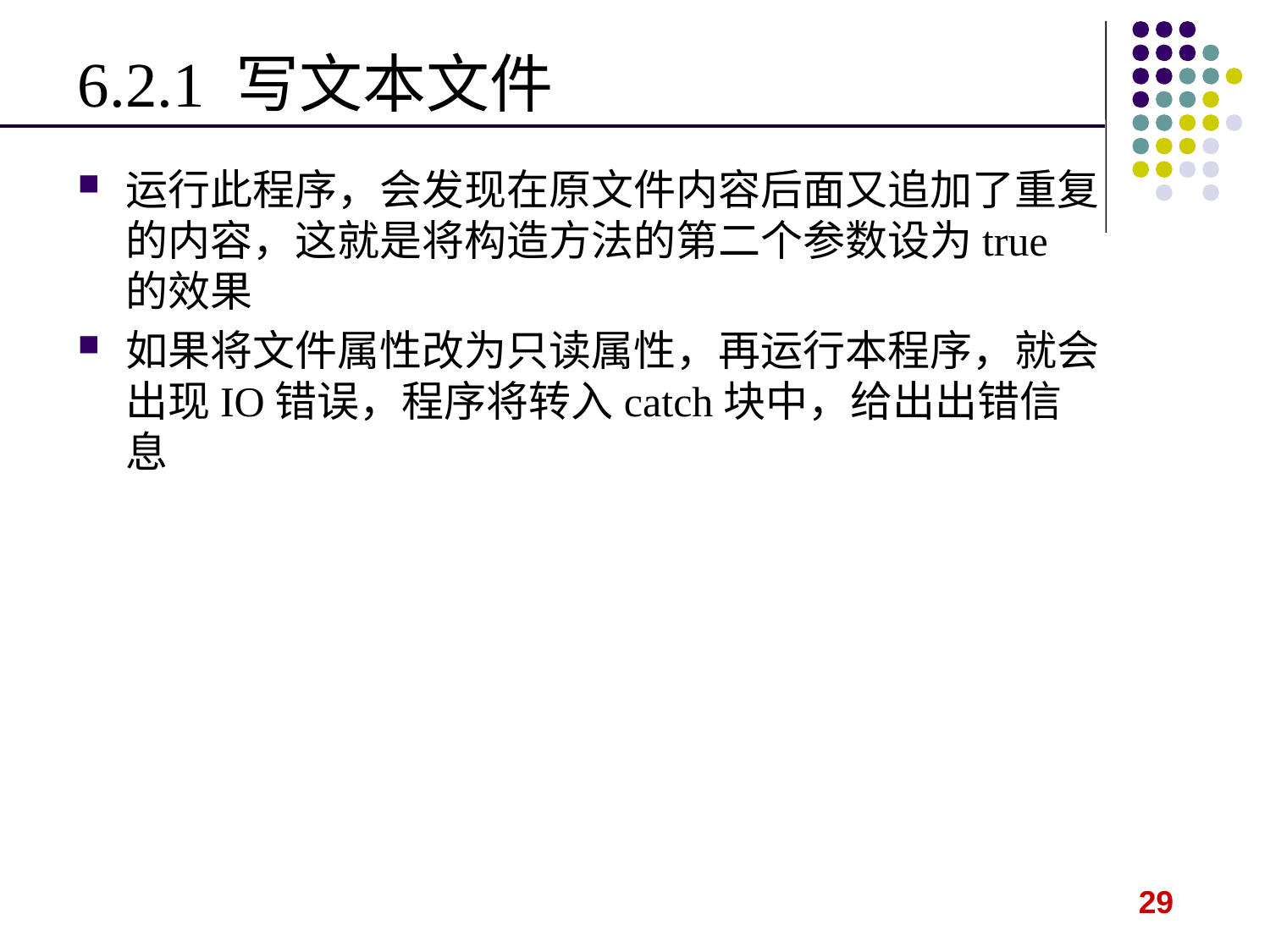

# 6.2.1 写文本文件
运行此程序，会发现在原文件内容后面又追加了重复的内容，这就是将构造方法的第二个参数设为true的效果
如果将文件属性改为只读属性，再运行本程序，就会出现IO错误，程序将转入catch块中，给出出错信息